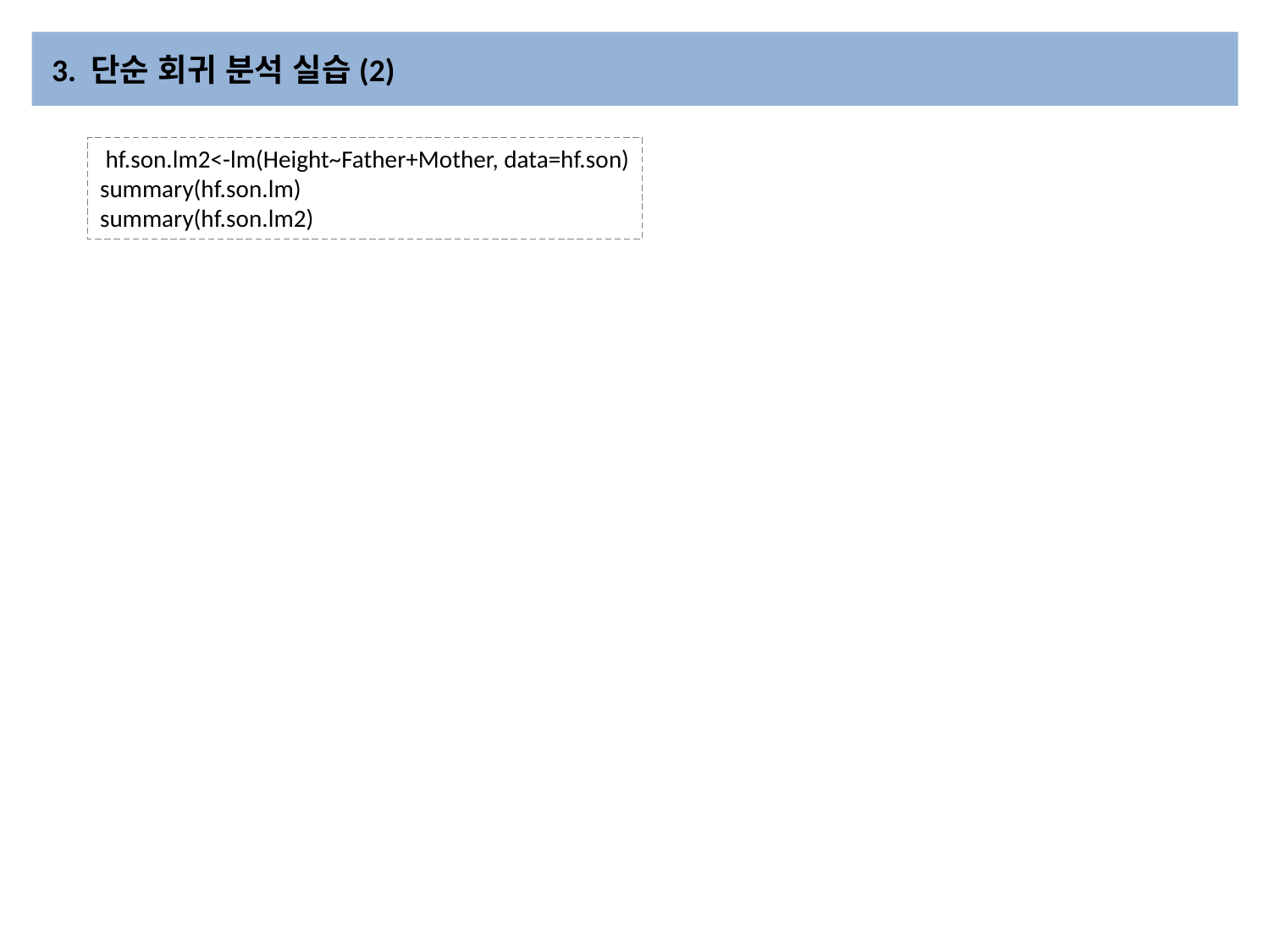

# 3. 단순 회귀 분석 실습(2)
 hf.son.lm2<-lm(Height~Father+Mother, data=hf.son)
summary(hf.son.lm)
summary(hf.son.lm2)